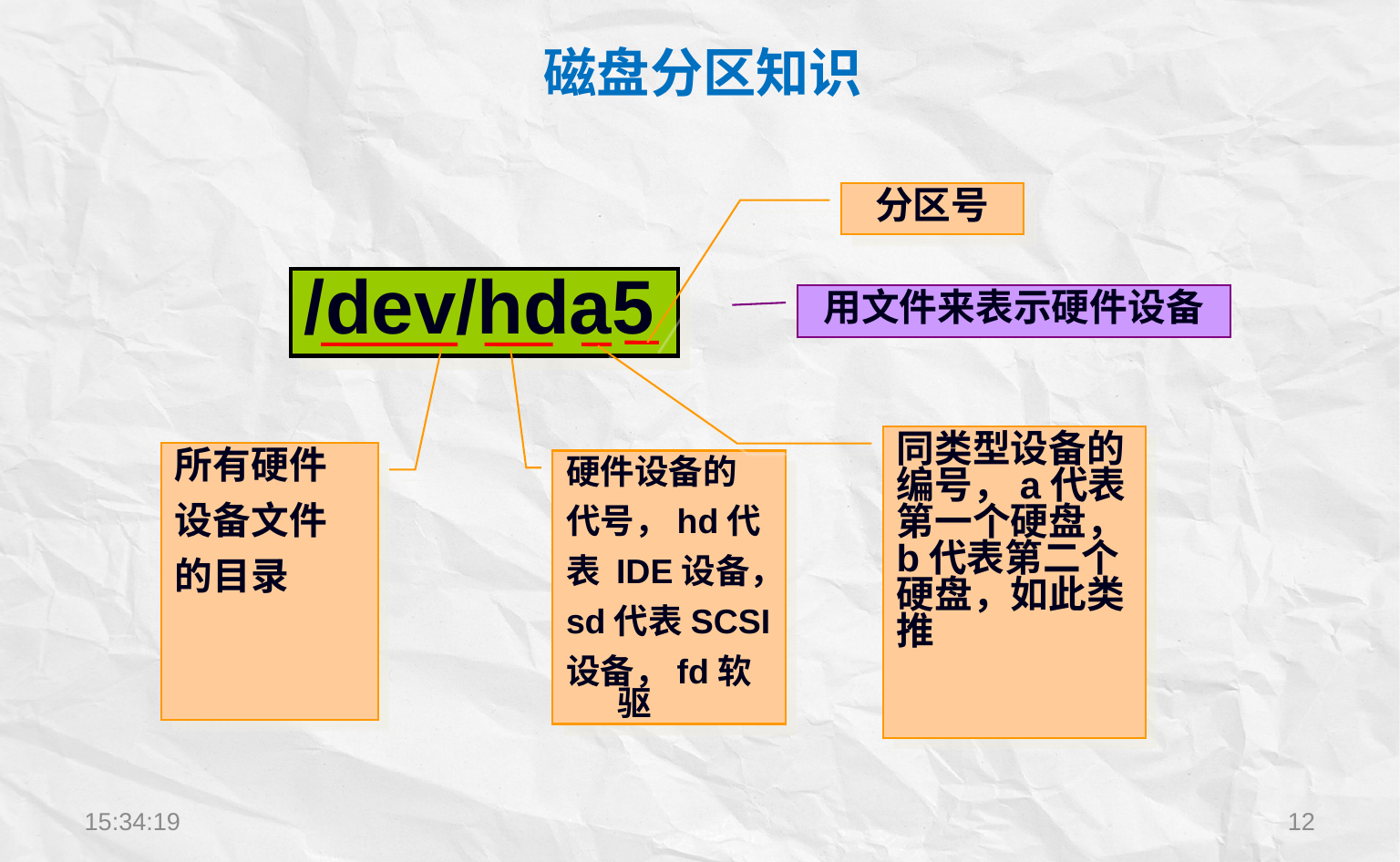

磁盘分区知识
分区号

/dev/hda5
用文件来表示硬件设备

所有硬件
设备文件
的目录

同类型设备的编号，a代表第一个硬盘，b代表第二个硬盘，如此类推
硬件设备的
代号，hd代
表 IDE设备，
sd代表SCSI
设备，fd软驱
15:34:19
12